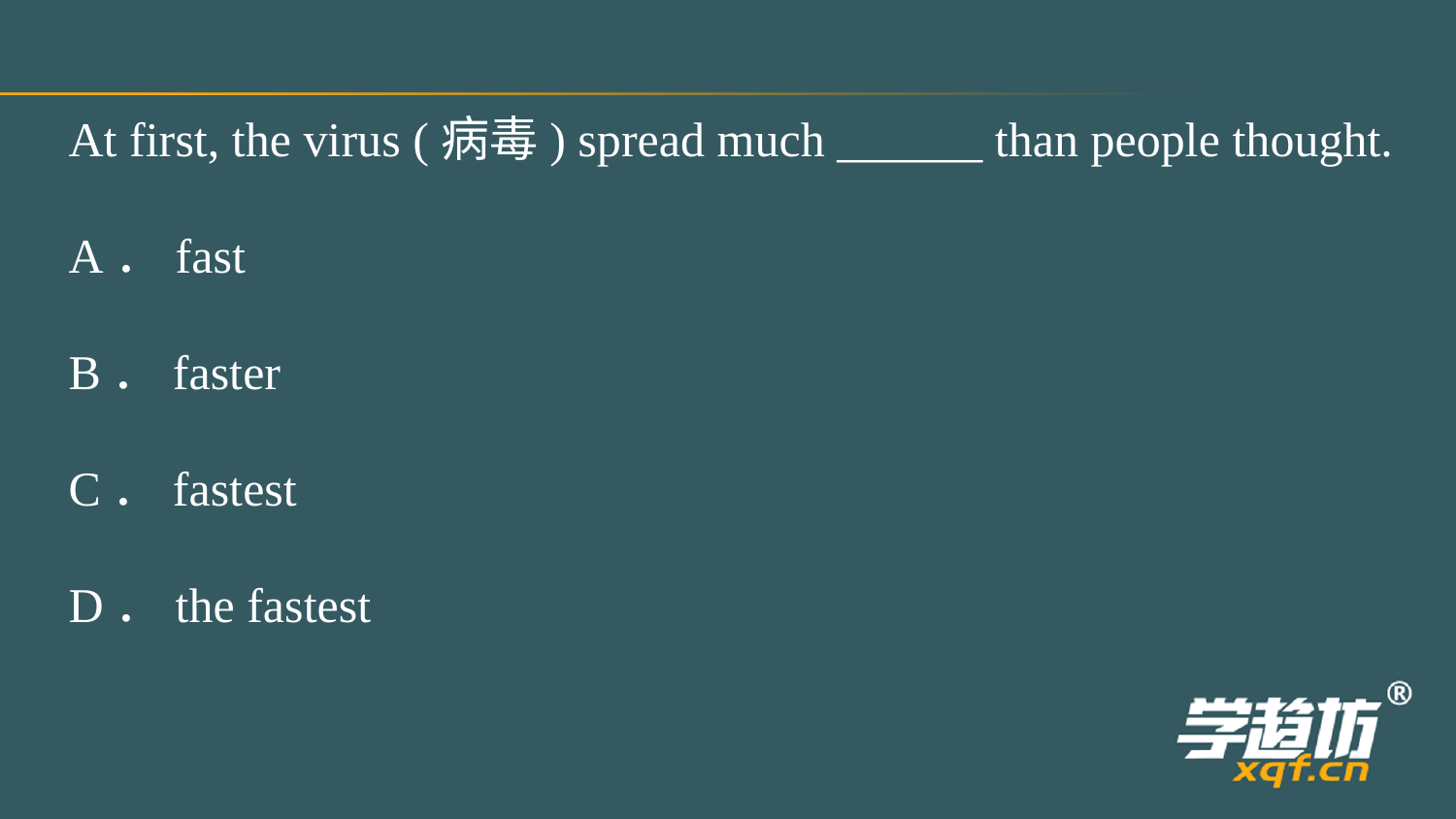

At first, the virus (病毒) spread much ______ than people thought.
A．fast
B．faster
C．fastest
D．the fastest